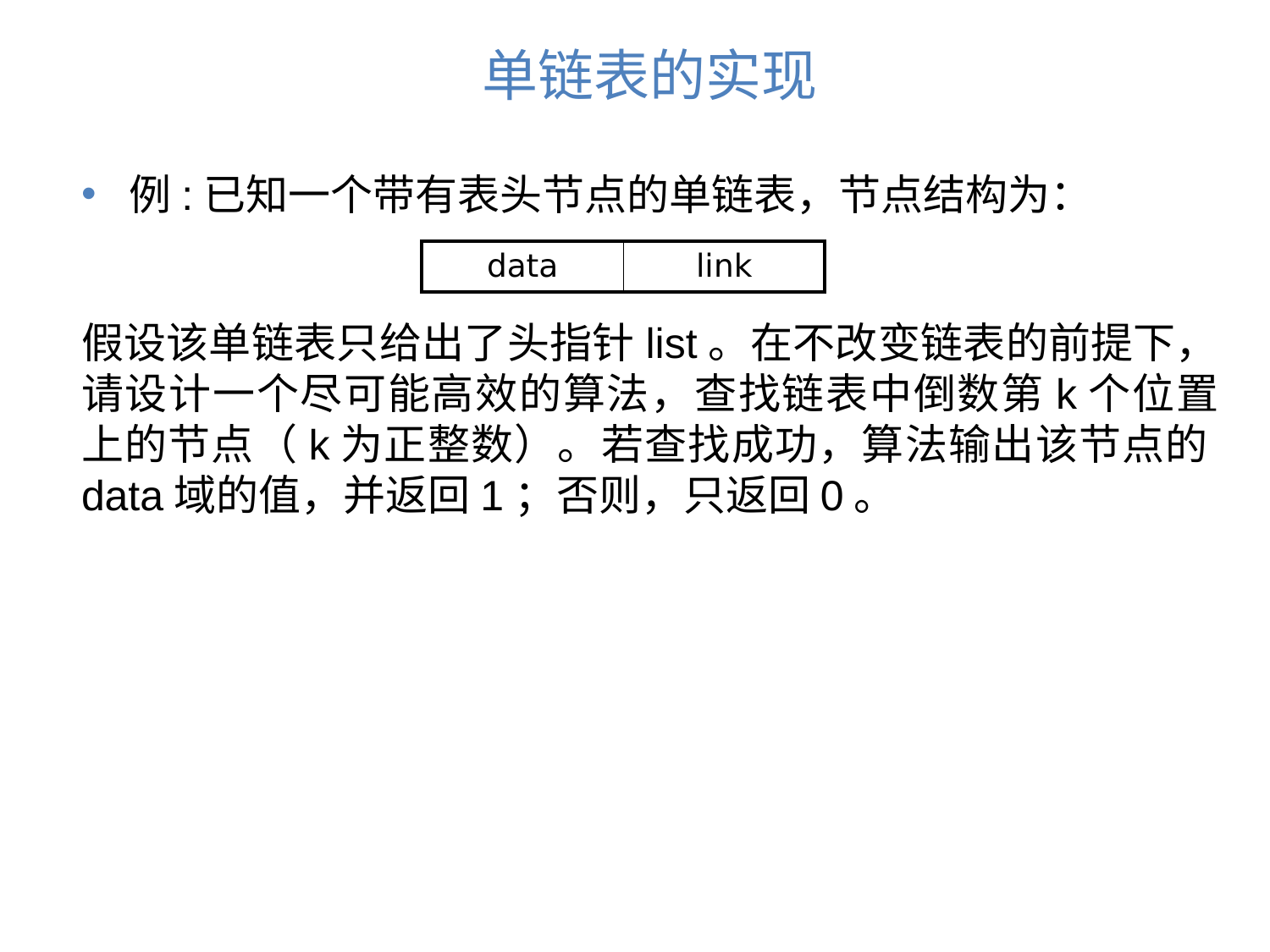

# 单链表的实现
例:已知一个带有表头节点的单链表，节点结构为：

假设该单链表只给出了头指针list。在不改变链表的前提下，请设计一个尽可能高效的算法，查找链表中倒数第k个位置上的节点（k为正整数）。若查找成功，算法输出该节点的data域的值，并返回1；否则，只返回0。

| data | link |
| --- | --- |